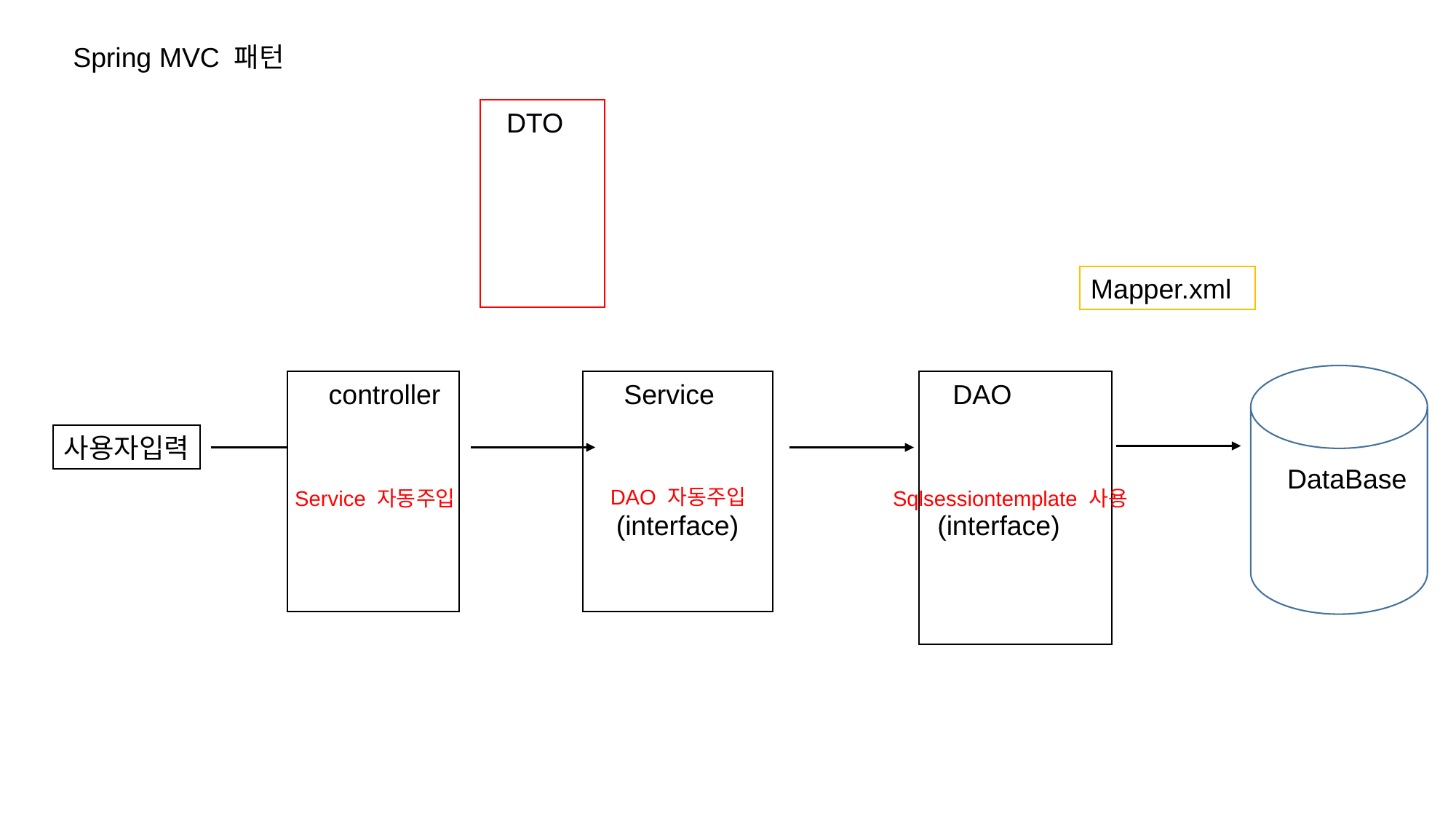

Spring MVC 패턴
  DTO

Mapper.xml

    controller

    Service

   (interface)

   DAO

 (interface)

사용자입력
DataBase
DAO 자동주입
Service 자동주입
Sqlsessiontemplate 사용